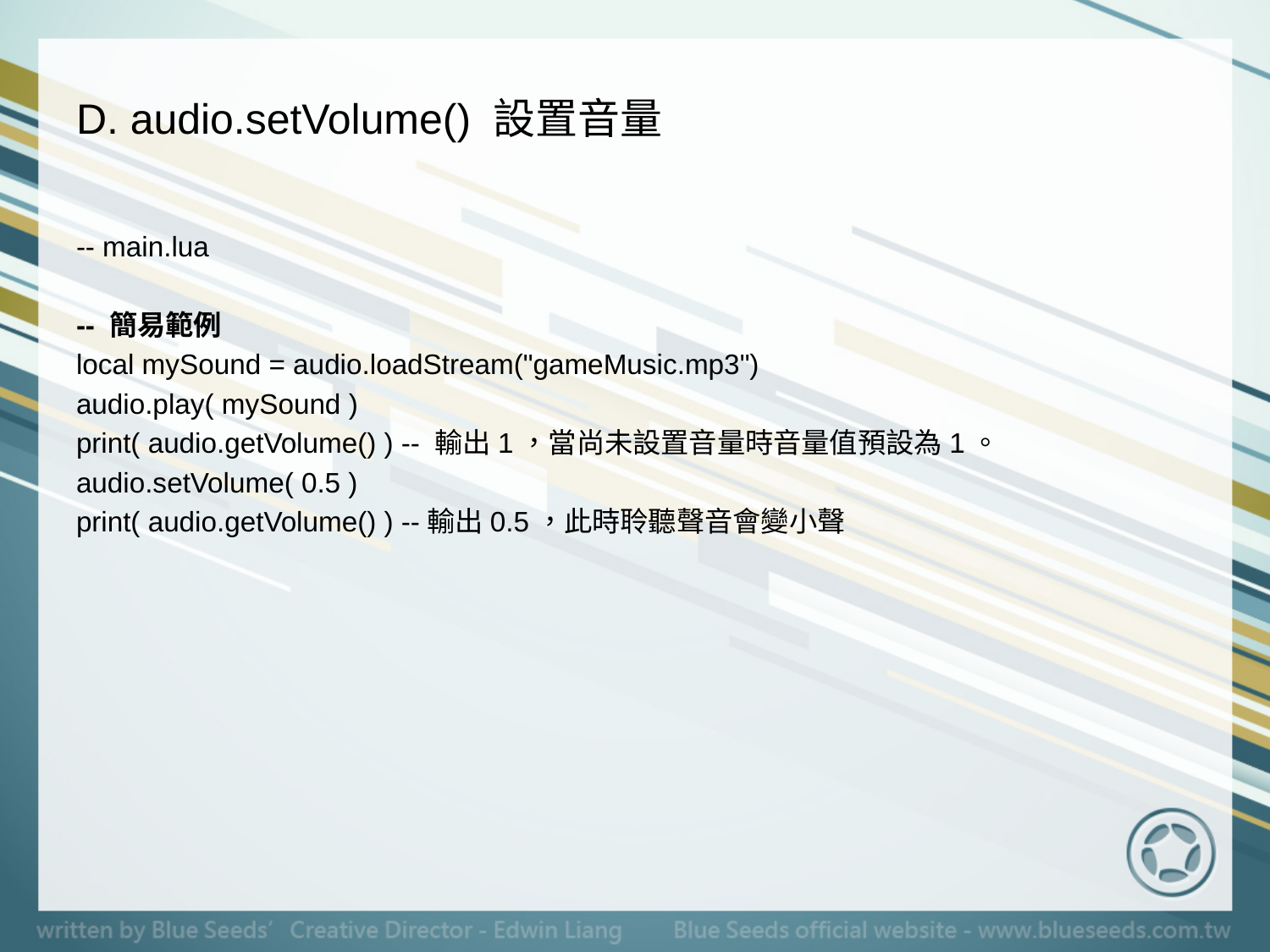

# D. audio.setVolume() 設置音量
-- main.lua

-- 簡易範例
local mySound = audio.loadStream("gameMusic.mp3")
audio.play( mySound )
print( audio.getVolume() ) -- 輸出1，當尚未設置音量時音量值預設為1。
audio.setVolume( 0.5 )
print( audio.getVolume() ) --輸出0.5，此時聆聽聲音會變小聲